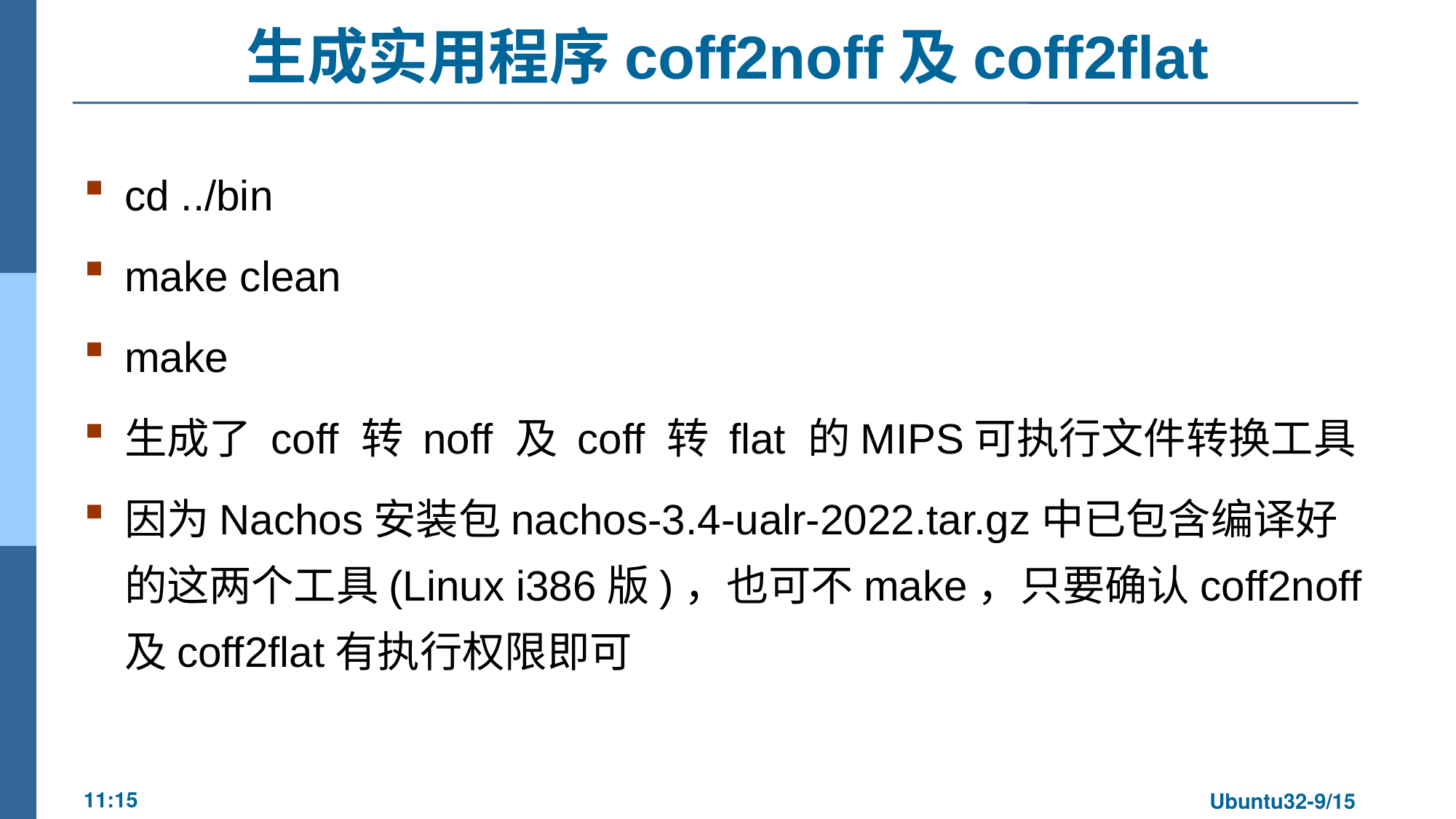

# 生成实用程序coff2noff及coff2flat
cd ../bin
make clean
make
生成了 coff 转 noff 及 coff 转 flat 的MIPS可执行文件转换工具
因为Nachos安装包nachos-3.4-ualr-2022.tar.gz中已包含编译好的这两个工具(Linux i386版)，也可不make，只要确认coff2noff及coff2flat有执行权限即可